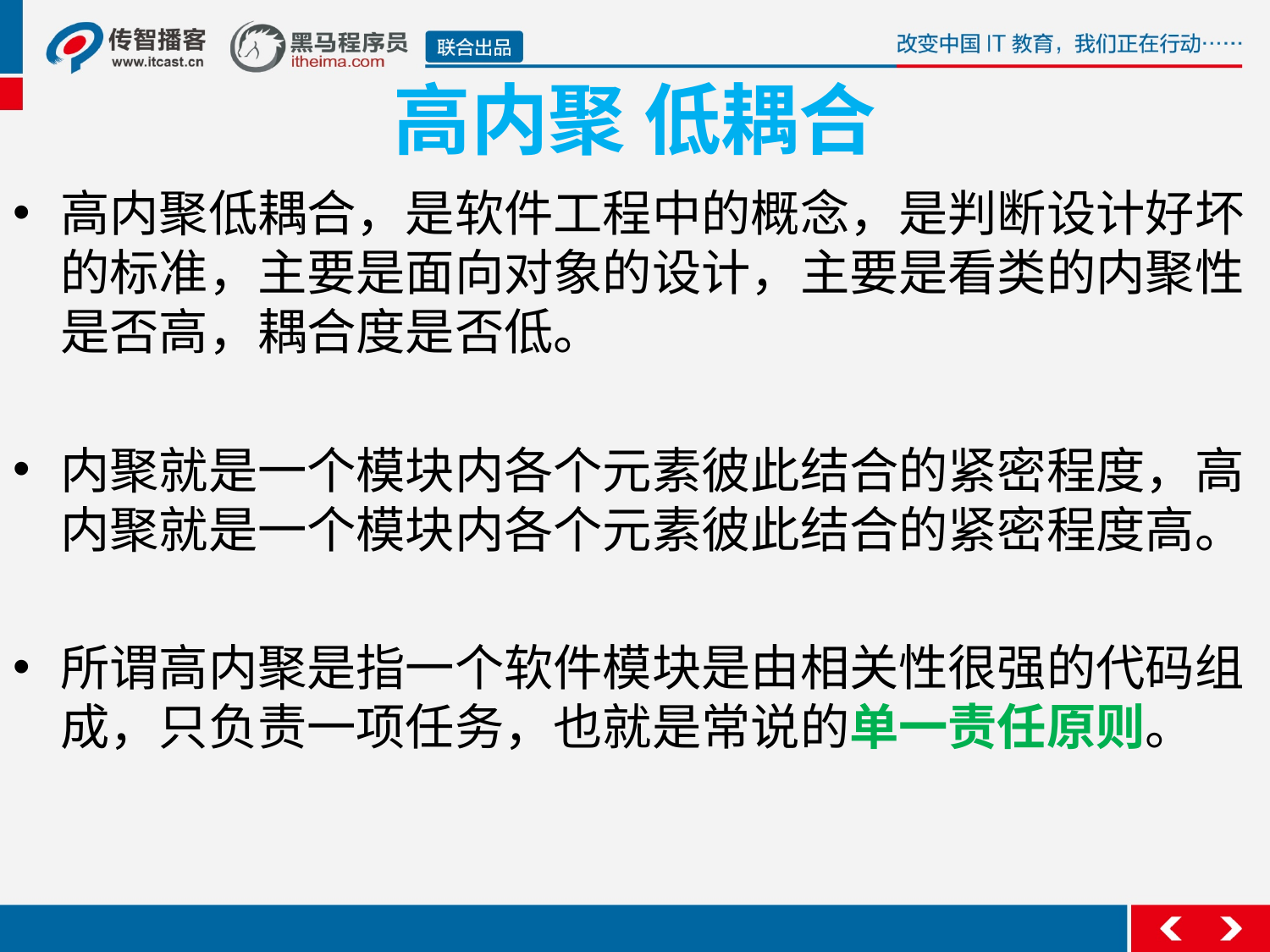

# 高内聚 低耦合
高内聚低耦合，是软件工程中的概念，是判断设计好坏的标准，主要是面向对象的设计，主要是看类的内聚性是否高，耦合度是否低。

内聚就是一个模块内各个元素彼此结合的紧密程度，高内聚就是一个模块内各个元素彼此结合的紧密程度高。

所谓高内聚是指一个软件模块是由相关性很强的代码组成，只负责一项任务，也就是常说的单一责任原则。